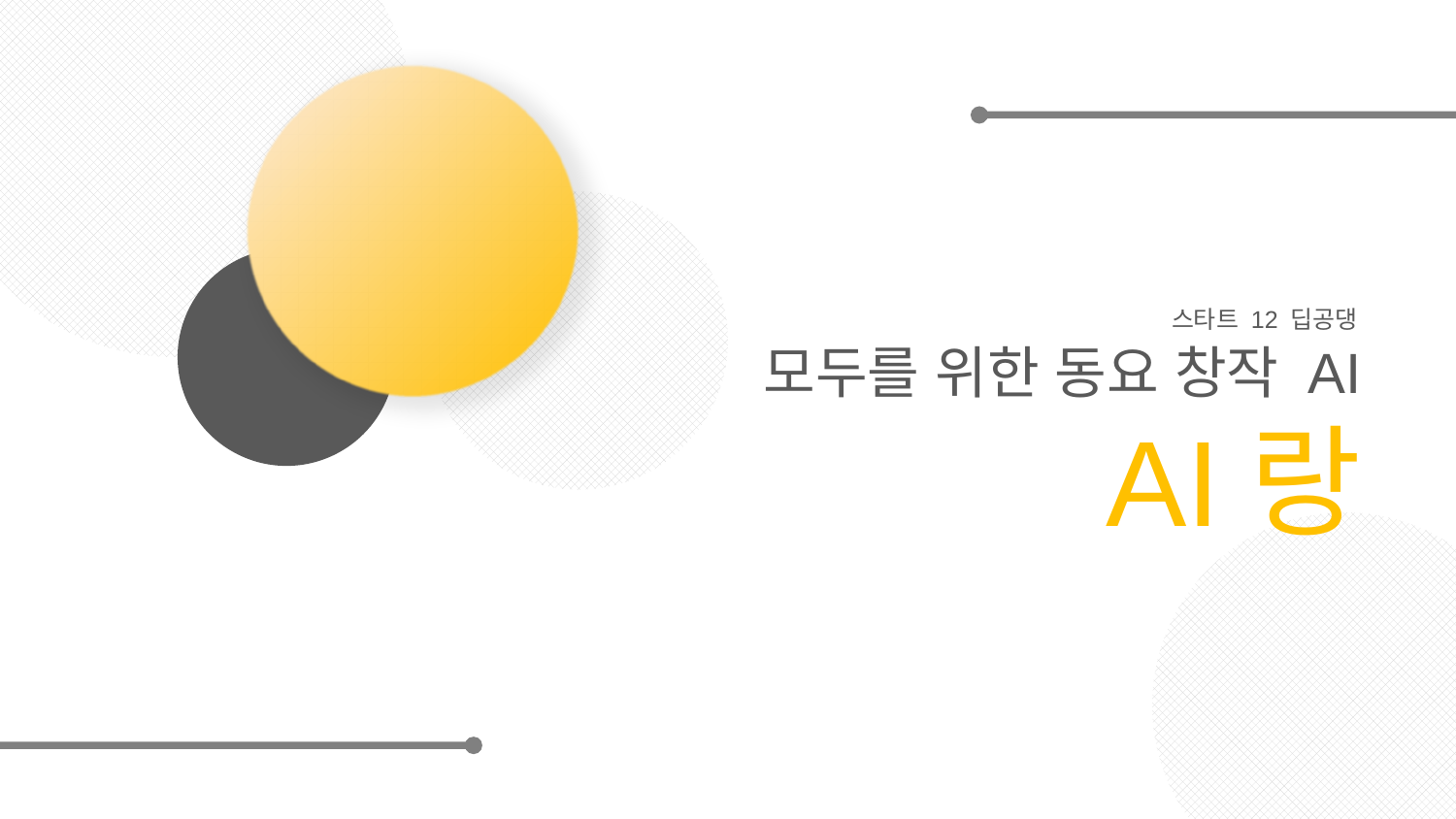

스타트 12 딥공댕
모두를 위한 동요 창작 AI
AI랑